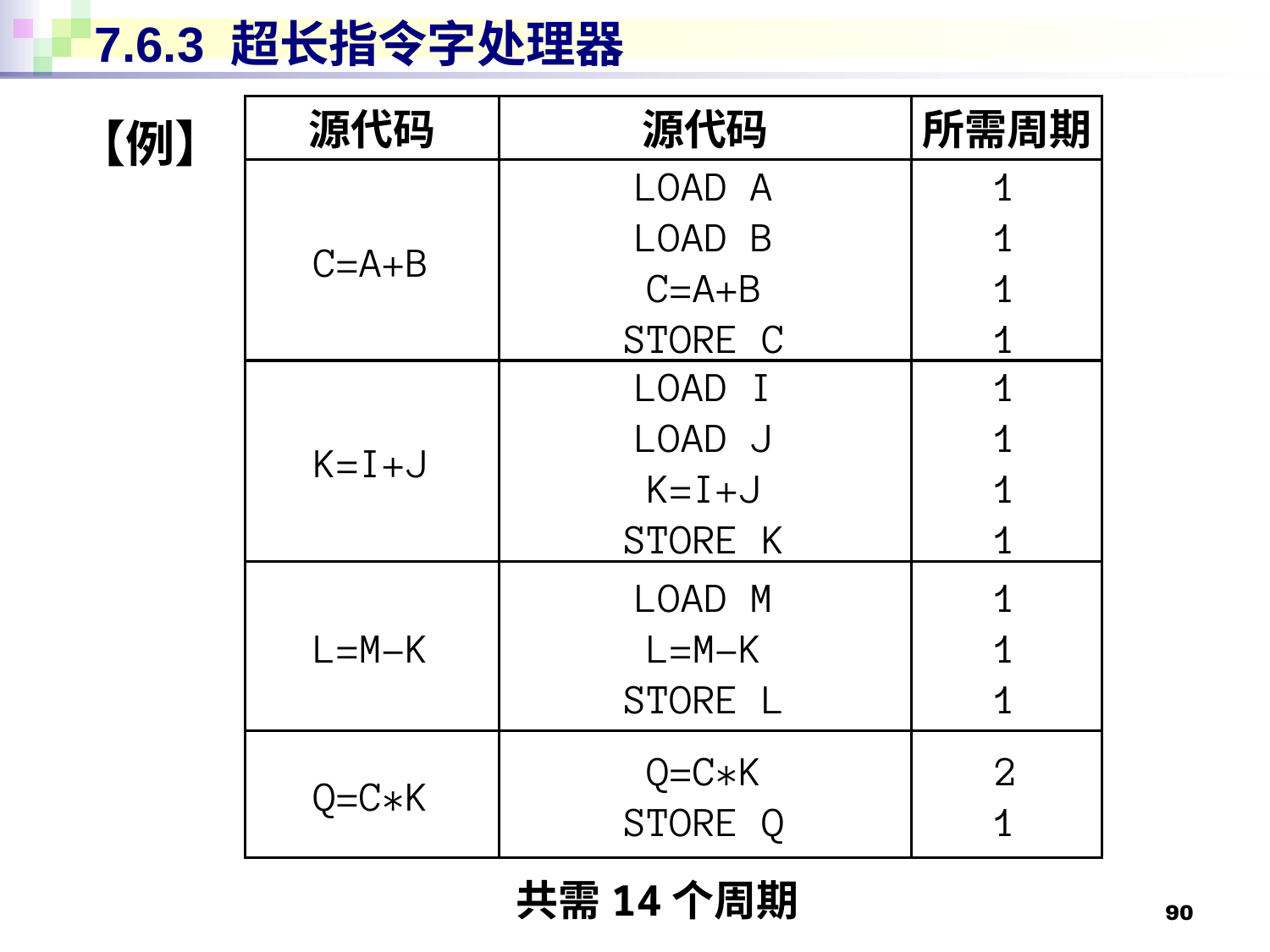

# 7.6.3 超长指令字处理器
源代码
源代码
所需周期
C=A+B
LOAD A
LOAD B
C=A+B
STORE C
1
1
1
1
K=I+J
LOAD I
LOAD J
K=I+J
STORE K
1
1
1
1
L=M-K
LOAD M
L=M-K
STORE L
1
1
1
Q=C*K
Q=C*K
STORE Q
2
1
【例】
90
共需14个周期